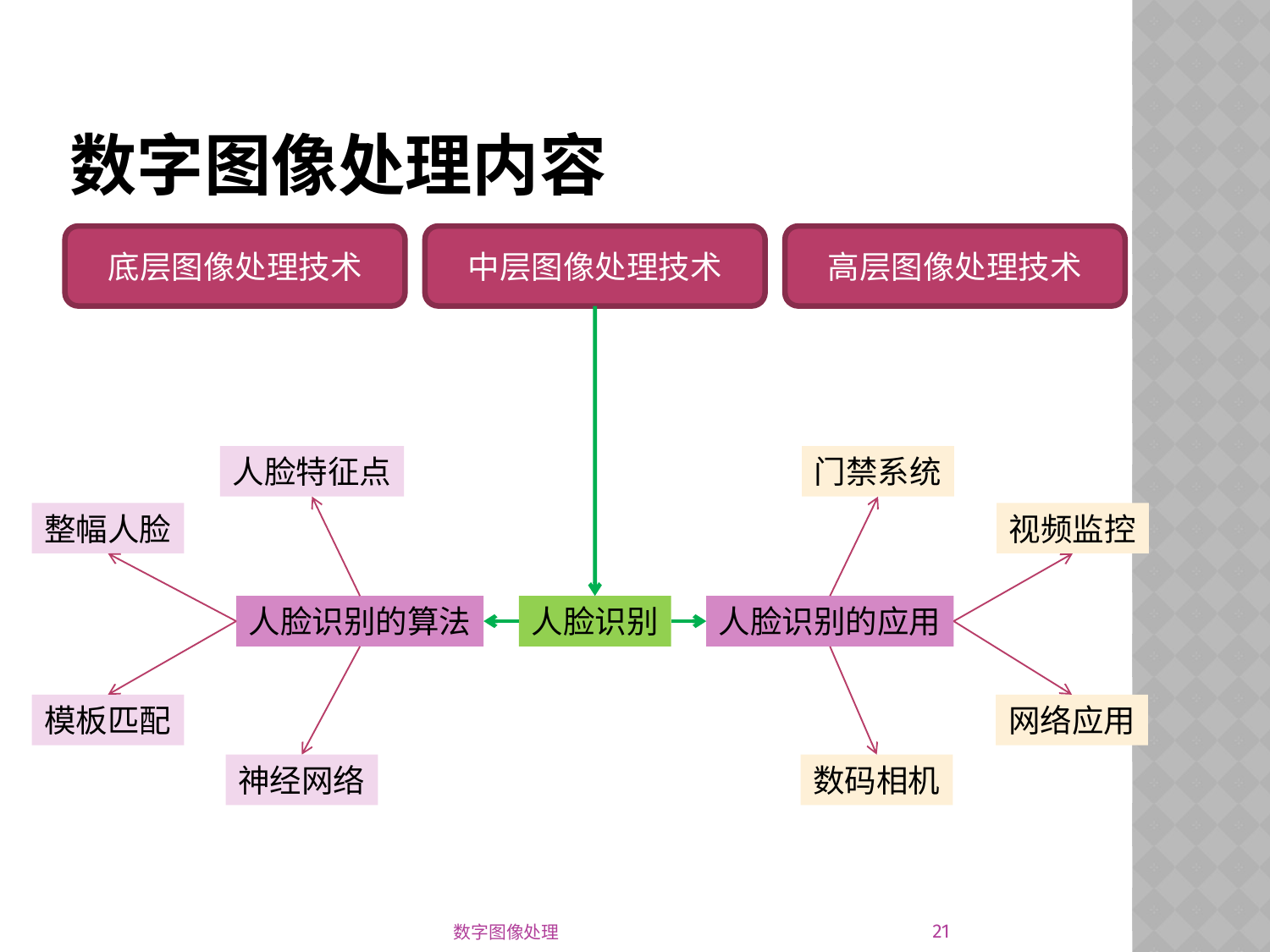

# 数字图像处理内容
底层图像处理技术
中层图像处理技术
高层图像处理技术
人脸特征点
门禁系统
整幅人脸
视频监控
人脸识别的算法
人脸识别
人脸识别的应用
模板匹配
网络应用
神经网络
数码相机
21
数字图像处理